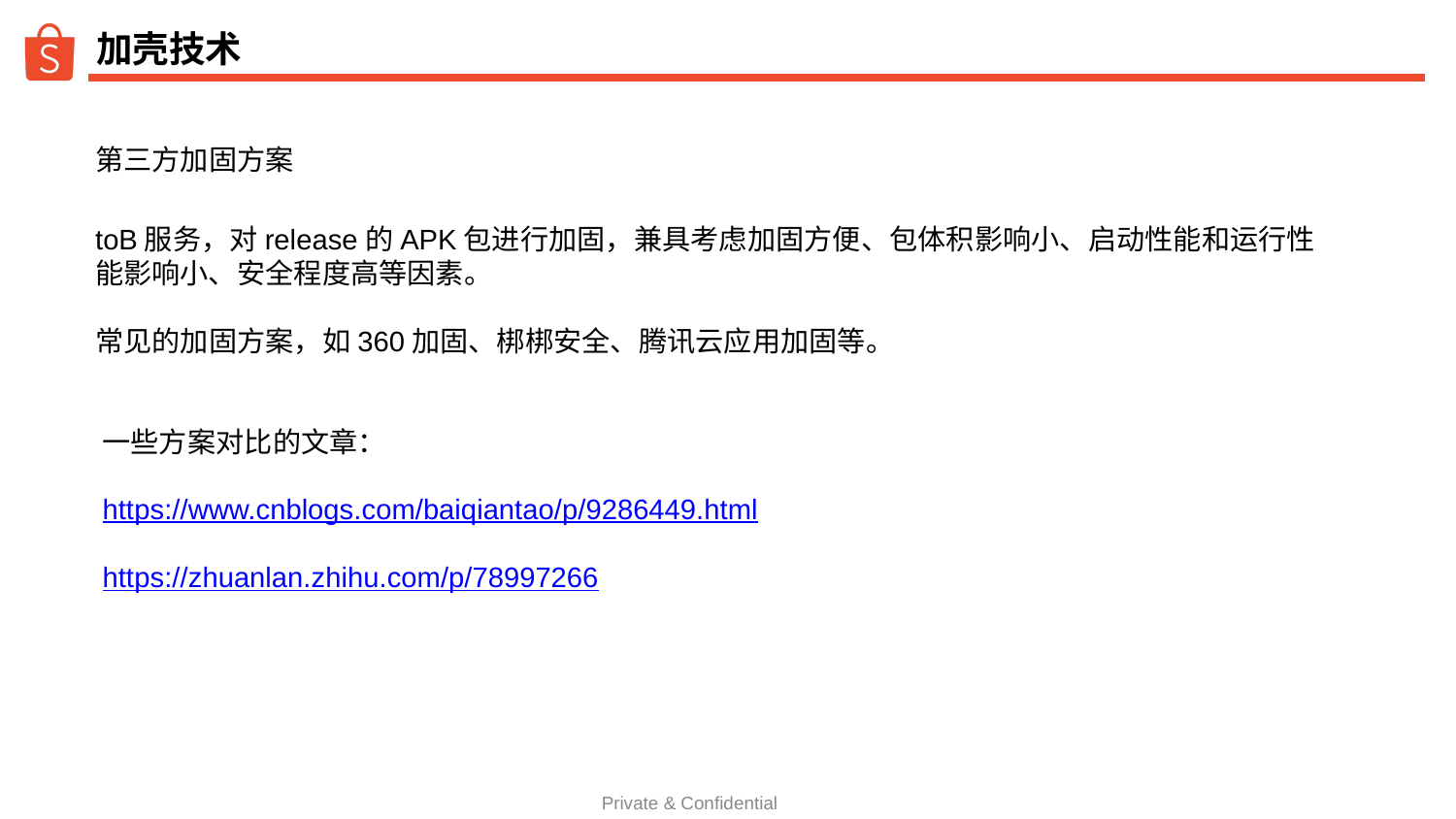

# 加壳技术
第三方加固方案
toB服务，对release的APK包进行加固，兼具考虑加固方便、包体积影响小、启动性能和运行性能影响小、安全程度高等因素。

常见的加固方案，如360加固、梆梆安全、腾讯云应用加固等。
一些方案对比的文章：

https://www.cnblogs.com/baiqiantao/p/9286449.html

https://zhuanlan.zhihu.com/p/78997266

Private & Confidential